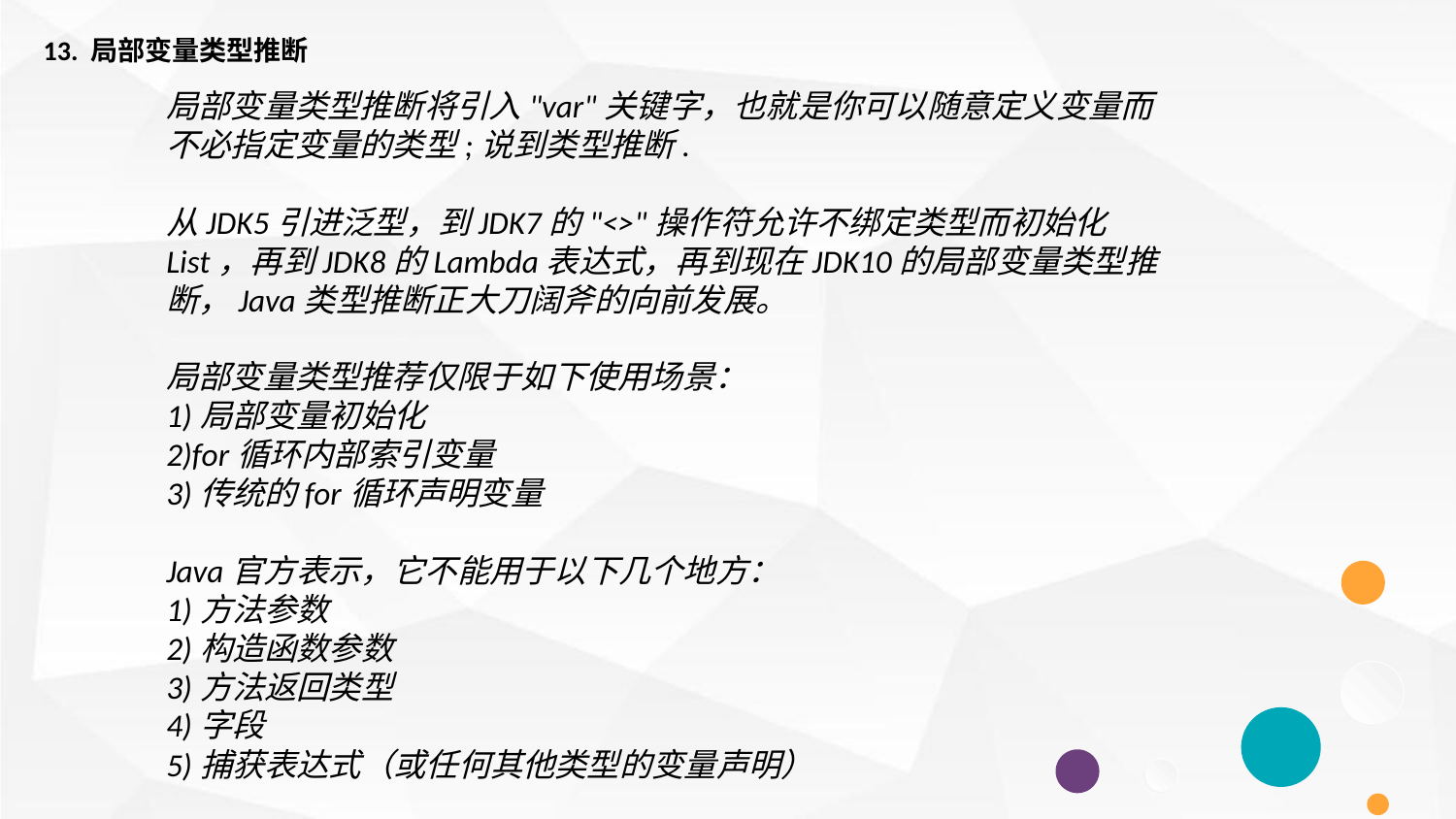

13. 局部变量类型推断
局部变量类型推断将引入"var"关键字，也就是你可以随意定义变量而不必指定变量的类型;说到类型推断.

从JDK5引进泛型，到JDK7的"<>"操作符允许不绑定类型而初始化List，再到JDK8的Lambda表达式，再到现在JDK10的局部变量类型推断，Java类型推断正大刀阔斧的向前发展。

局部变量类型推荐仅限于如下使用场景：
1)局部变量初始化
2)for循环内部索引变量
3)传统的for循环声明变量
Java官方表示，它不能用于以下几个地方：
1)方法参数
2)构造函数参数
3)方法返回类型
4)字段
5)捕获表达式（或任何其他类型的变量声明）